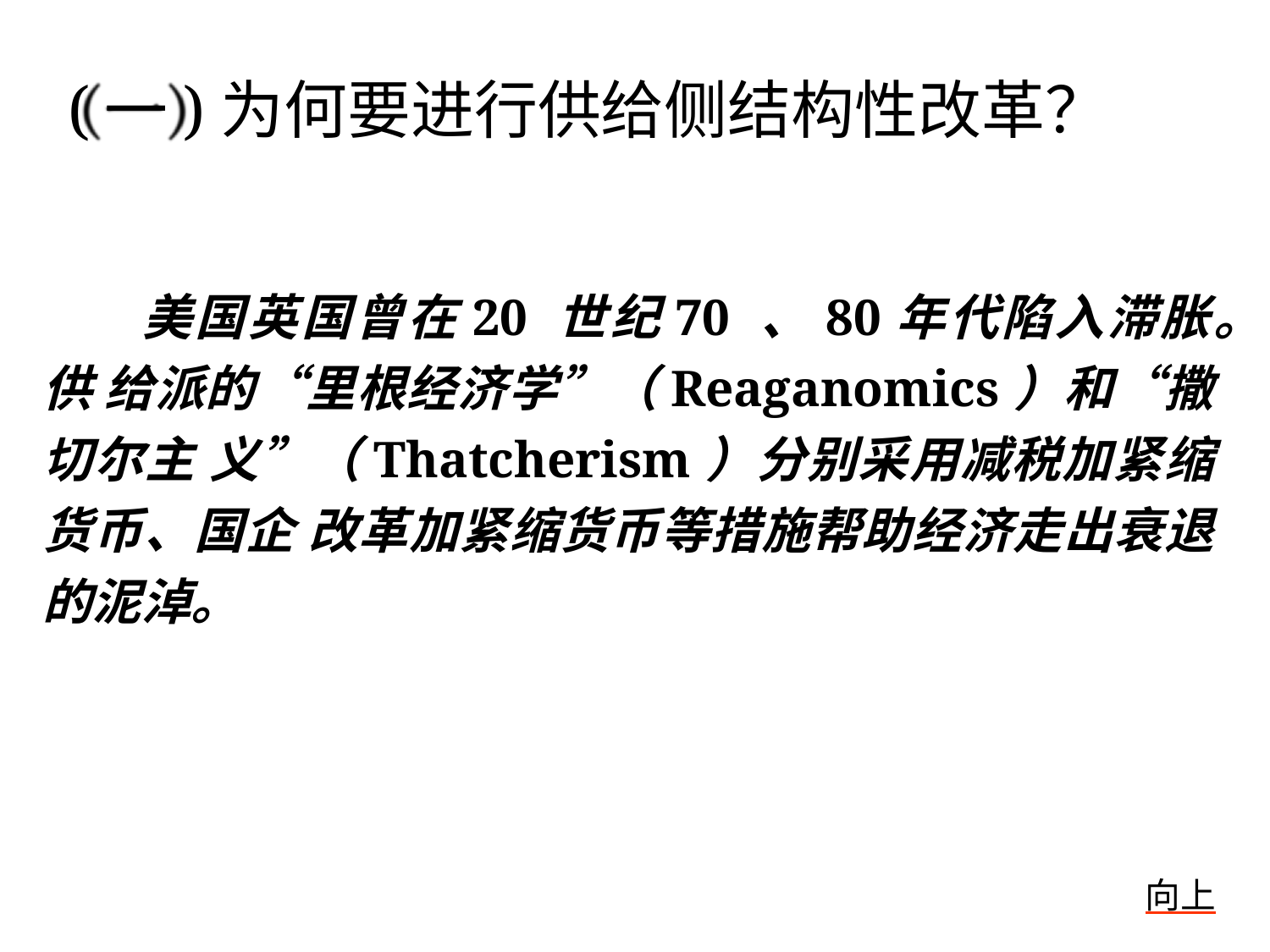

# (一)为何要进行供给侧结构性改革？
美国英国曾在20 世纪70 、80年代陷入滞胀。供 给派的“里根经济学”（Reaganomics）和“撒切尔主 义”（Thatcherism）分别采用减税加紧缩货币、国企 改革加紧缩货币等措施帮助经济走出衰退的泥淖。
向上